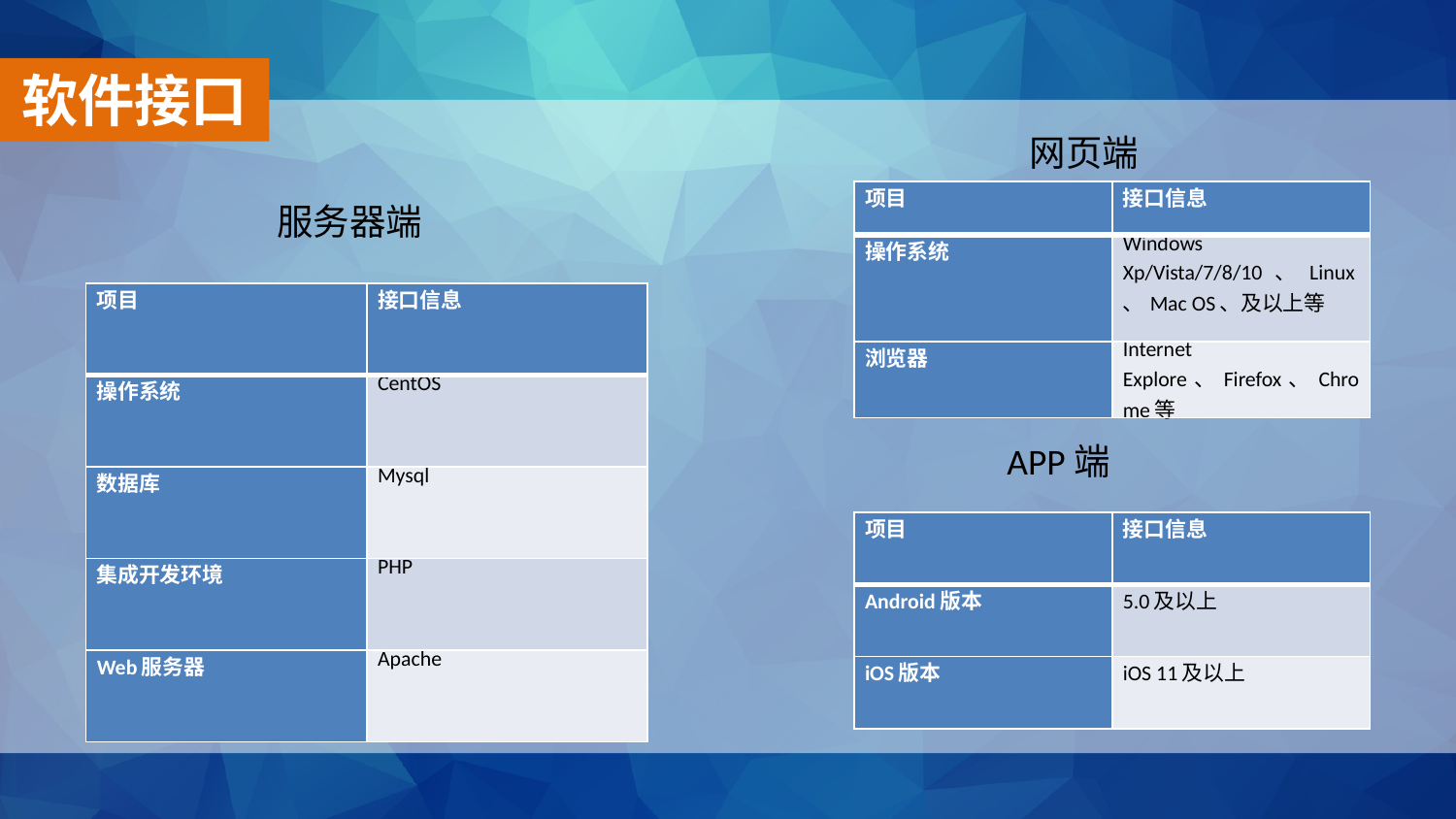

软件接口

网页端
| 项目 | 接口信息 |
| --- | --- |
| 操作系统 | Windows Xp/Vista/7/8/10、Linux、Mac OS、及以上等 |
| 浏览器 | Internet Explore、Firefox、Chrome等 |
服务器端
| 项目 | 接口信息 |
| --- | --- |
| 操作系统 | CentOS |
| 数据库 | Mysql |
| 集成开发环境 | PHP |
| Web服务器 | Apache |
APP端
| 项目 | 接口信息 |
| --- | --- |
| Android版本 | 5.0及以上 |
| iOS版本 | iOS 11及以上 |